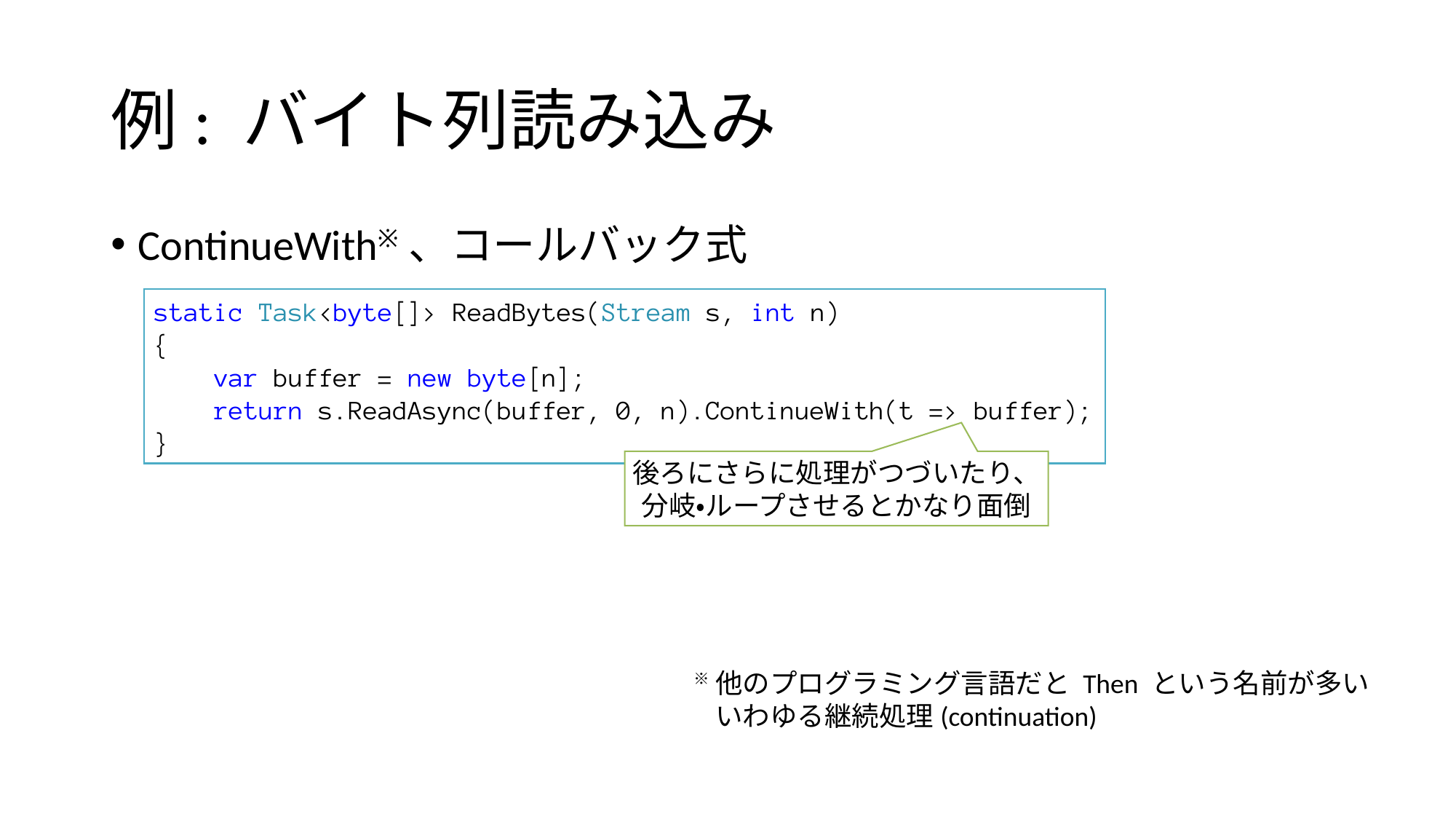

# 例: バイト列読み込み
ContinueWith※、コールバック式
static Task<byte[]> ReadBytes(Stream s, int n)
{
    var buffer = new byte[n];
    return s.ReadAsync(buffer, 0, n).ContinueWith(t => buffer);
}
後ろにさらに処理がつづいたり、
分岐・ループさせるとかなり面倒
※	他のプログラミング言語だと Then という名前が多い
	いわゆる継続処理(continuation)